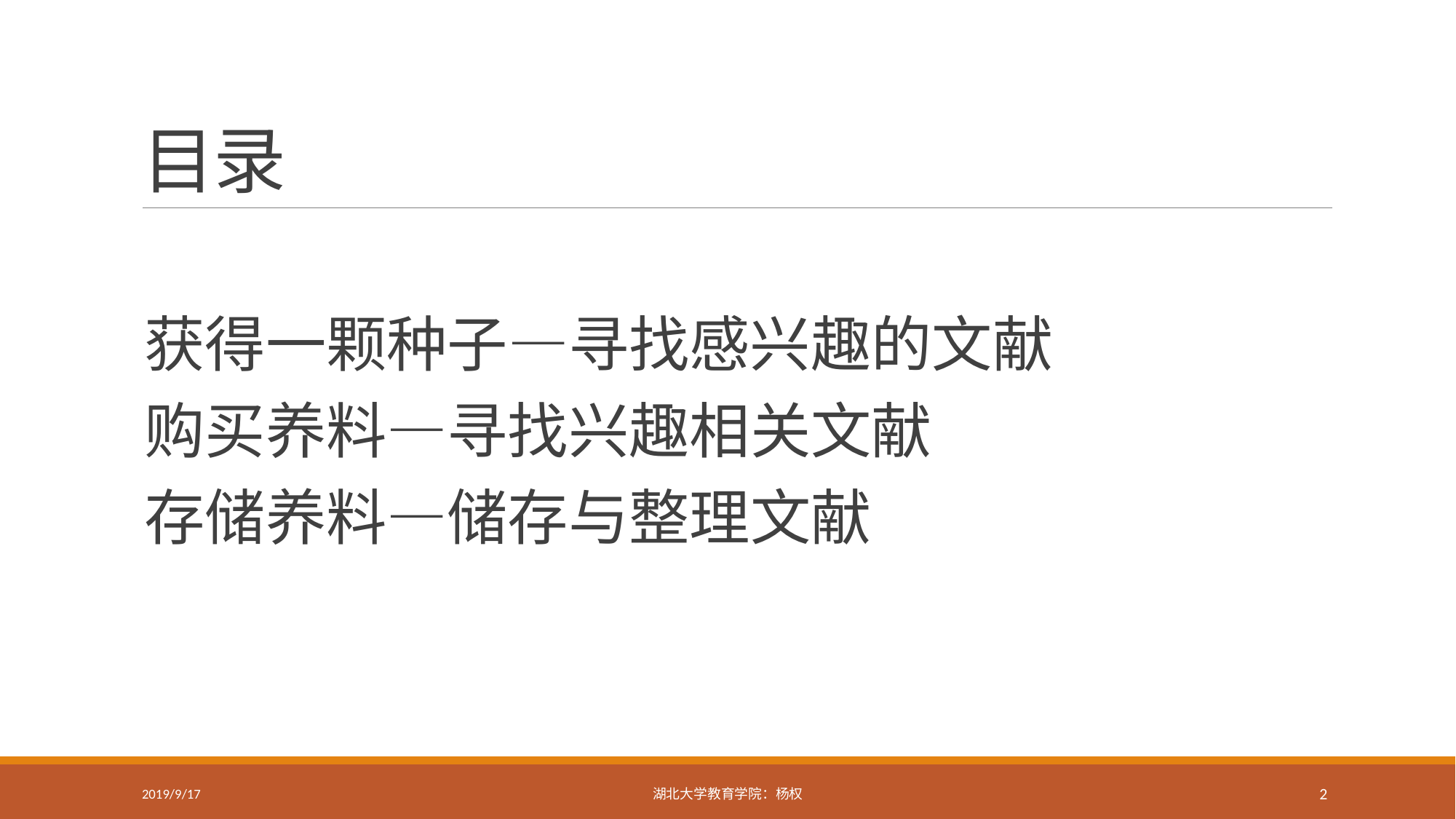

# 目录
获得一颗种子—寻找感兴趣的文献
购买养料—寻找兴趣相关文献
存储养料—储存与整理文献

2019/9/17
湖北大学教育学院：杨权
2